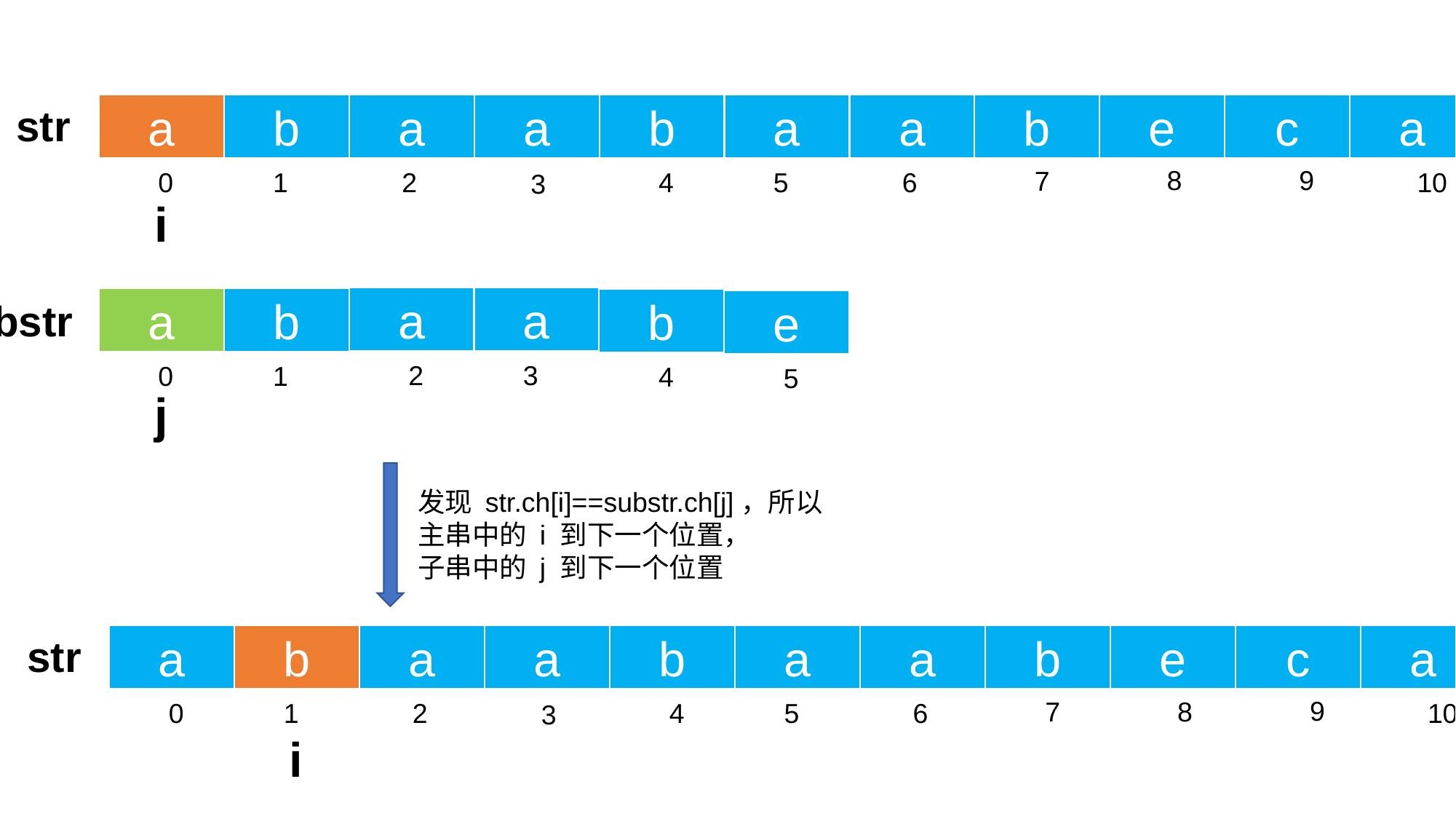

str
a
b
a
a
b
a
a
b
e
c
a

9
8
7
0
1
2
4
5
6
10
3
i
a
a
a
b
substr
b
e

2
3
0
1
4
5
j

发现 str.ch[i]==substr.ch[j]，所以
主串中的 i 到下一个位置，
子串中的 j 到下一个位置
str
a
b
a
a
b
a
a
b
e
c
a

9
8
7
0
1
2
4
5
6
10
3
i
a
a
a
b
substr
b
e

2
3
0
1
4
5
j

发现 str.ch[i]==substr.ch[j]，所以
主串中的 i 到下一个位置，
子串中的 j 到下一个位置
str
a
b
a
a
b
a
a
b
e
c
a

9
8
7
0
1
2
4
5
6
10
3
i
a
a
a
b
substr
b
e

2
3
0
1
4
5
j

发现 str.ch[i]==substr.ch[j]，所以
主串中的 i 到下一个位置，
子串中的 j 到下一个位置
str
a
b
a
a
b
a
a
b
e
c
a

9
8
7
0
1
2
4
5
6
10
3
i
a
a
a
b
substr
b
e

2
3
0
1
4
5
j

发现 str.ch[i]==substr.ch[j]，所以
主串中的 i 到下一个位置，
子串中的 j 到下一个位置
str
a
b
a
a
b
a
a
b
e
c
a

9
8
7
0
1
2
4
5
6
10
3
i
a
a
a
b
substr
b
e

2
3
0
1
4
5
j

发现 str.ch[i]==substr.ch[j]，所以
主串中的 i 到下一个位置，
子串中的 j 到下一个位置
str
a
b
a
a
b
a
a
b
e
c
a

9
8
7
0
1
2
4
5
6
10
3
i
a
a
a
b
substr
b
e

2
3
0
1
4
5
j

发现 str.ch[i] !=substr.ch[j]，所以
主串中的 i 恢复原位置然后到下一个位置（即 i=i-j+1=5-5+1=1），
子串中的 j 从 0 开始
str
a
b
a
a
b
a
a
b
e
c
a

9
8
7
0
1
2
4
5
6
10
3
i
a
a
a
b
substr
b
e

2
3
0
1
4
5
j

发现 str.ch[i] !=substr.ch[j]，所以
主串中的 i 恢复原位置然后到下一个位置（即 i=i-j+1=1-0+1=2），
子串中的 j 从 0 开始
str
a
b
a
a
b
a
a
b
e
c
a

9
8
7
0
1
2
4
5
6
10
3
i
a
a
a
b
substr
b
e

2
3
0
1
4
5
j

发现 str.ch[i]==substr.ch[j]，所以
主串中的 i 到下一个位置，
子串中的 j 到下一个位置
str
a
b
a
a
b
a
a
b
e
c
a

9
8
7
0
1
2
4
5
6
10
3
i
a
a
a
b
substr
b
e

2
3
0
1
4
5
j

发现 str.ch[i] !=substr.ch[j]，所以
主串中的 i 恢复原位置然后到下一个位置（即 i=i-j+1=3-1+1=3），
子串中的 j 从 0 开始
str
a
b
a
a
b
a
a
b
e
c
a

9
8
7
0
1
2
4
5
6
10
3
i
a
a
a
b
substr
b
e

2
3
0
1
4
5
j

发现 str.ch[i]==substr.ch[j]，所以
主串中的 i 到下一个位置，
子串中的 j 到下一个位置
str
a
b
a
a
b
a
a
b
e
c
a

9
8
7
0
1
2
4
5
6
10
3
i
a
a
a
b
substr
b
e

2
3
0
1
4
5
j

发现 str.ch[i]==substr.ch[j]，所以
主串中的 i 到下一个位置，
子串中的 j 到下一个位置
str
a
b
a
a
b
a
a
b
e
c
a

9
8
7
0
1
2
4
5
6
10
3
i
a
a
a
b
substr
b
e

2
3
0
1
4
5
j

发现 str.ch[i]==substr.ch[j]，所以
主串中的 i 到下一个位置，
子串中的 j 到下一个位置
str
a
b
a
a
b
a
a
b
e
c
a

9
8
7
0
1
2
4
5
6
10
3
i
a
a
a
b
substr
b
e

2
3
0
1
4
5
j

发现 str.ch[i]==substr.ch[j]，所以
主串中的 i 到下一个位置，
子串中的 j 到下一个位置
str
a
b
a
a
b
a
a
b
e
c
a

9
8
7
0
1
2
4
5
6
10
3
i
a
a
a
b
substr
b
e

2
3
0
1
4
5
j

发现 str.ch[i]==substr.ch[j]，所以
主串中的 i 到下一个位置，
子串中的 j 到下一个位置
str
a
b
a
a
b
a
a
b
e
c
a

9
8
7
0
1
2
4
5
6
10
3
i
a
a
a
b
substr
b
e

2
3
0
1
4
5
j

发现 str.ch[i]==substr.ch[j]，所以
主串中的 i 到下一个位置，
子串中的 j 到下一个位置
str
a
b
a
a
b
a
a
b
e
c
a

9
8
7
0
1
2
4
5
6
10
3
i
a
a
a
b
substr
b
e

2
3
0
1
4
5
j

此时 j 等于 substr.length，
所以结束循环。
在条件判断中，j==substr.length，
所以表示在主串中成功匹配到子串，
返回子串在主串中的位置：i-j=9-6=3
3